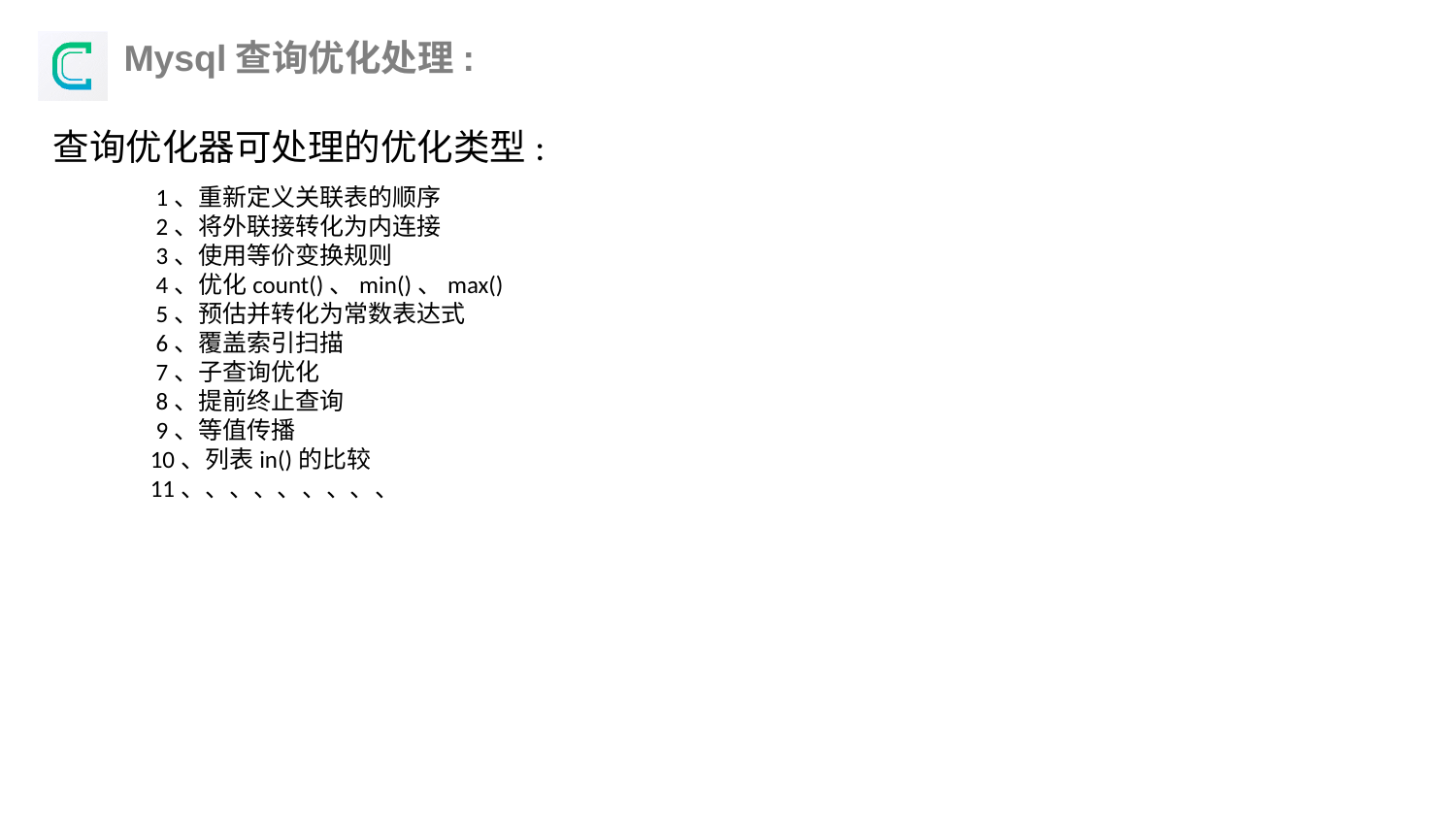

Mysql查询优化处理:
查询优化器可处理的优化类型:
  1、重新定义关联表的顺序
  2、将外联接转化为内连接
  3、使用等价变换规则
  4、优化count()、min()、max()
  5、预估并转化为常数表达式
  6、覆盖索引扫描
  7、子查询优化
  8、提前终止查询
  9、等值传播
 10、列表in()的比较
 11、、、、、、、、、
13